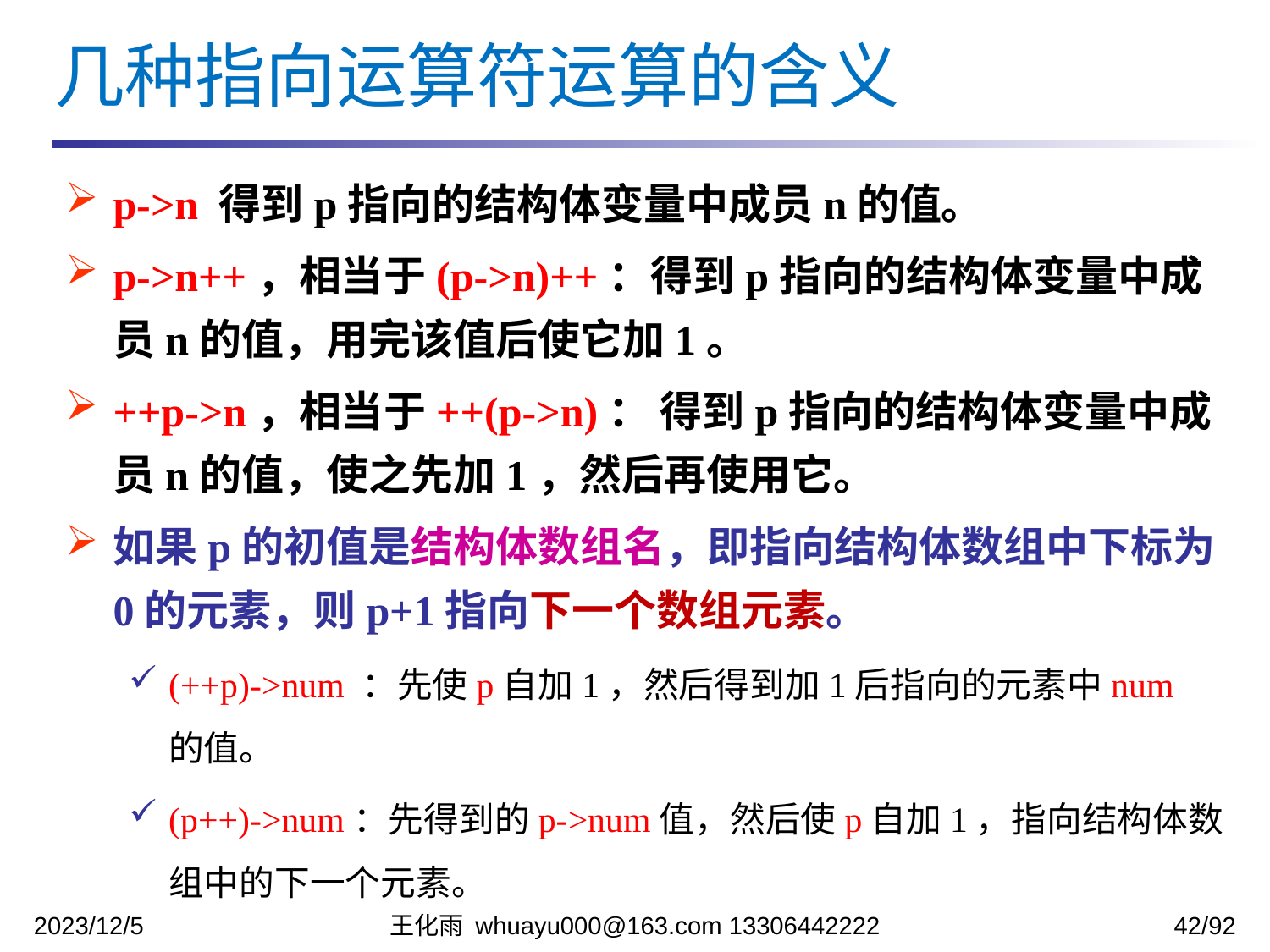

几种指向运算符运算的含义
p->n 得到p指向的结构体变量中成员n的值。
p->n++，相当于(p->n)++：得到p指向的结构体变量中成员n的值，用完该值后使它加1。
++p->n，相当于++(p->n)： 得到p指向的结构体变量中成员n的值，使之先加1，然后再使用它。
如果p的初值是结构体数组名，即指向结构体数组中下标为0的元素，则p+1指向下一个数组元素。
(++p)->num ：先使p自加1，然后得到加1后指向的元素中num 的值。
(p++)->num：先得到的p->num值，然后使p自加1，指向结构体数组中的下一个元素。
2023/12/5
王化雨 whuayu000@163.com 13306442222
42/92